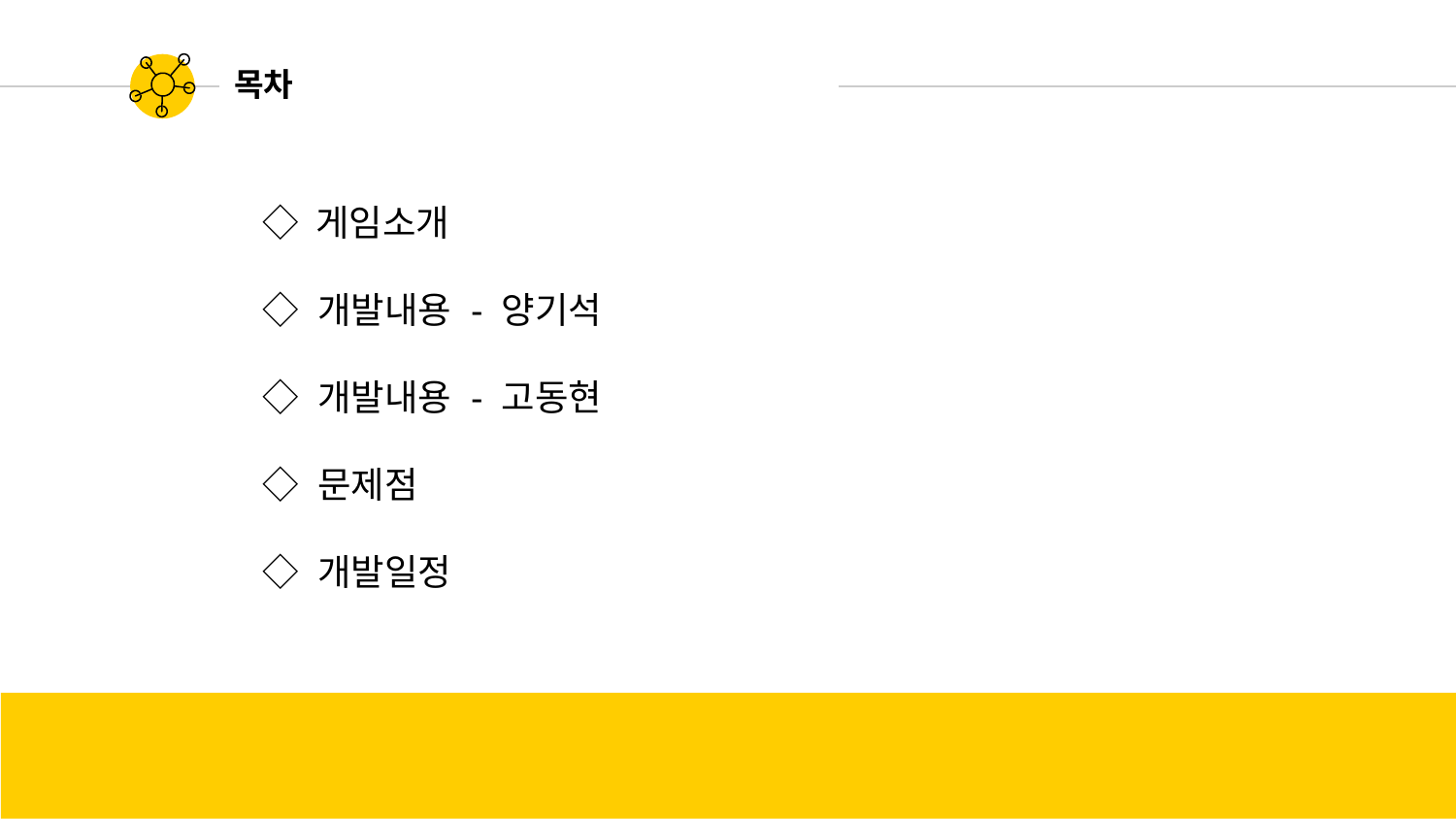

목차
◇ 게임소개

◇ 개발내용 - 양기석

◇ 개발내용 - 고동현

◇ 문제점

◇ 개발일정